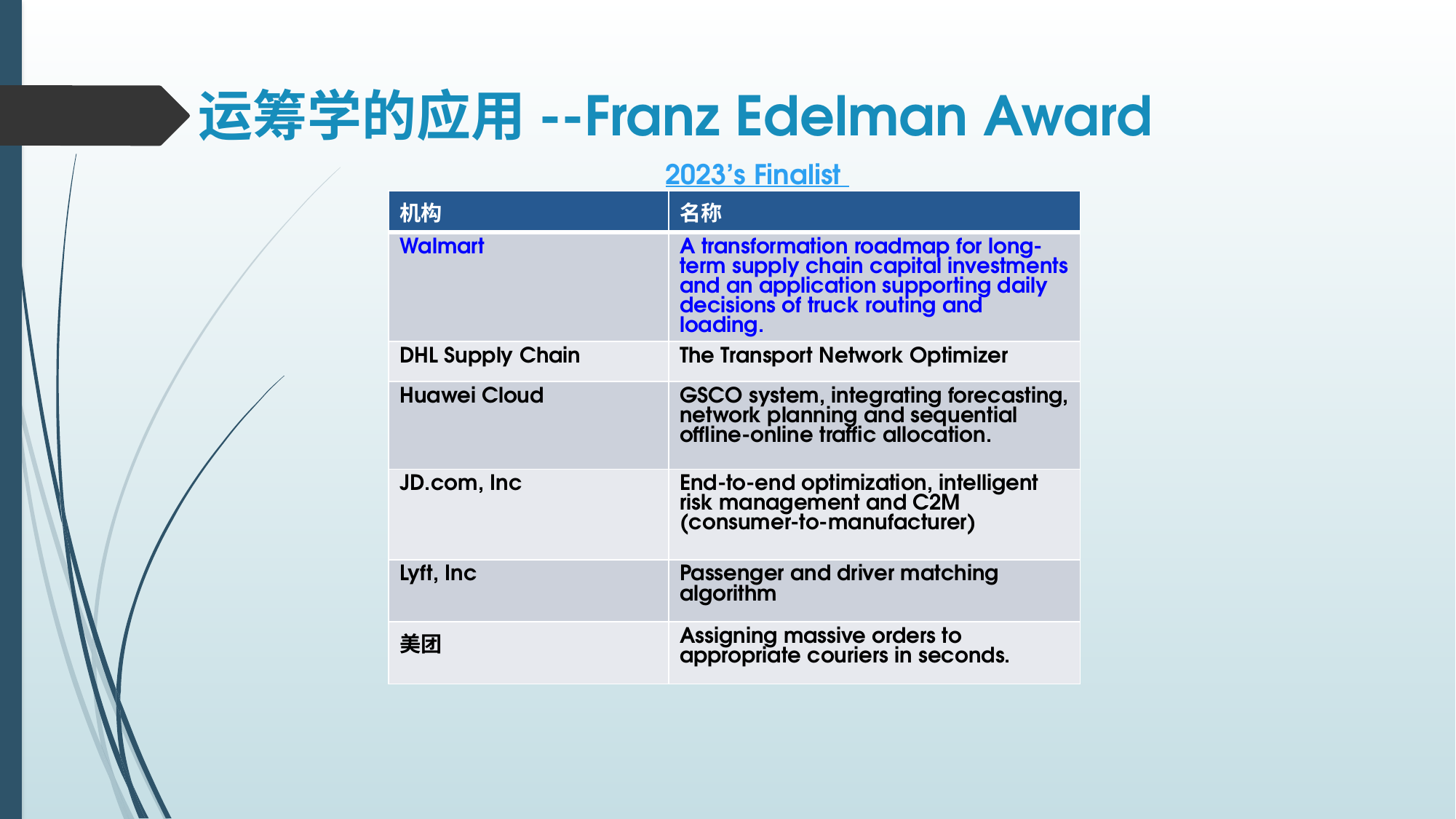

# 运筹学的应用--Franz Edelman Award
2023’s Finalist

| 机构 | 名称 |
| --- | --- |
| Walmart | A transformation roadmap for long-term supply chain capital investments and an application supporting daily decisions of truck routing and loading. |
| DHL Supply Chain | The Transport Network Optimizer |
| Huawei Cloud | GSCO system, integrating forecasting, network planning and sequential offline-online traffic allocation. |
| JD.com, Inc | End-to-end optimization, intelligent risk management and C2M (consumer-to-manufacturer) |
| Lyft, Inc | Passenger and driver matching algorithm |
| 美团 | Assigning massive orders to appropriate couriers in seconds. |